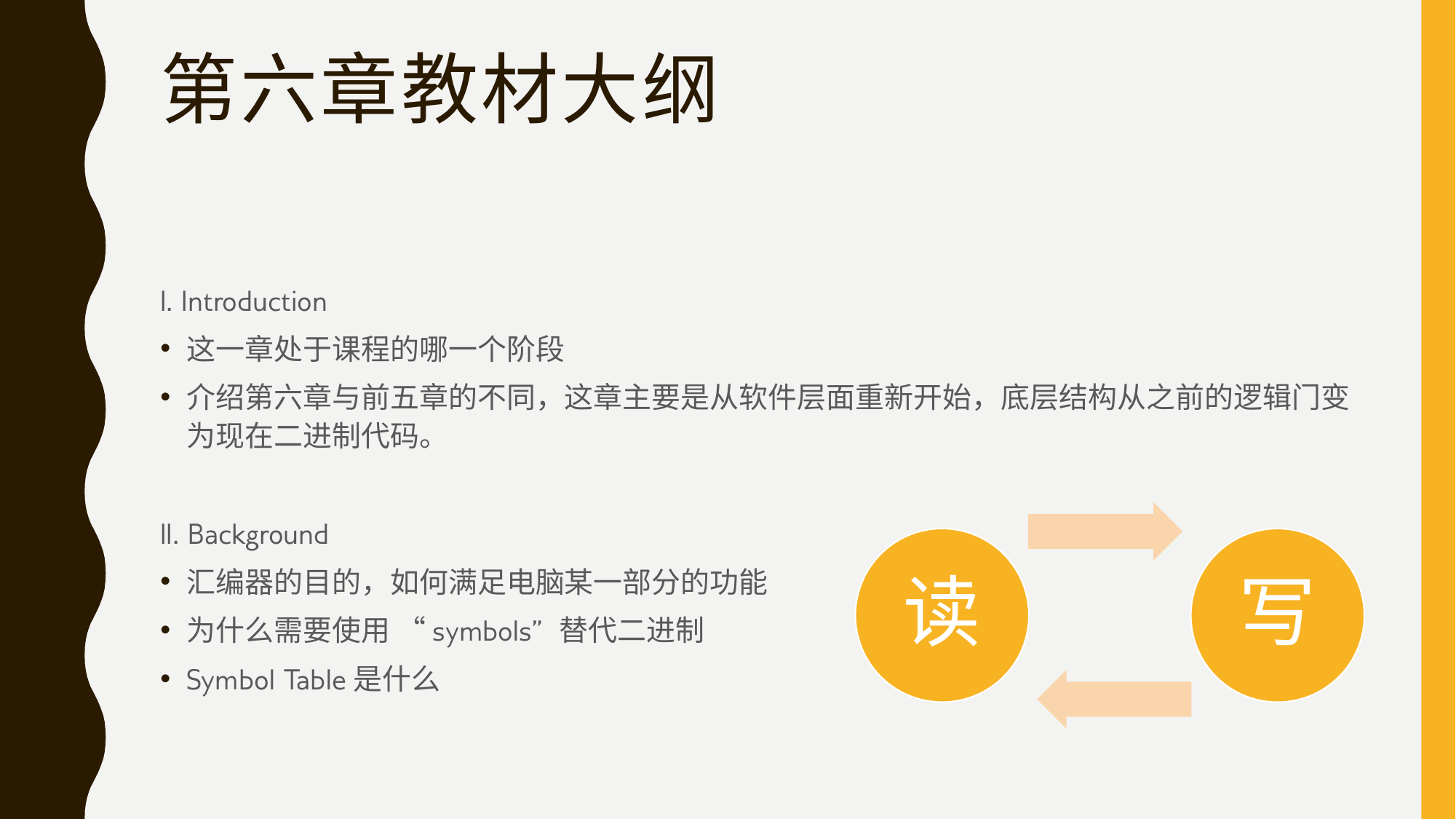

# 第六章教材大纲
I. Introduction
这一章处于课程的哪一个阶段
介绍第六章与前五章的不同，这章主要是从软件层面重新开始，底层结构从之前的逻辑门变为现在二进制代码。

II. Background
汇编器的目的，如何满足电脑某一部分的功能
为什么需要使用 “symbols” 替代二进制
Symbol Table是什么
读

写